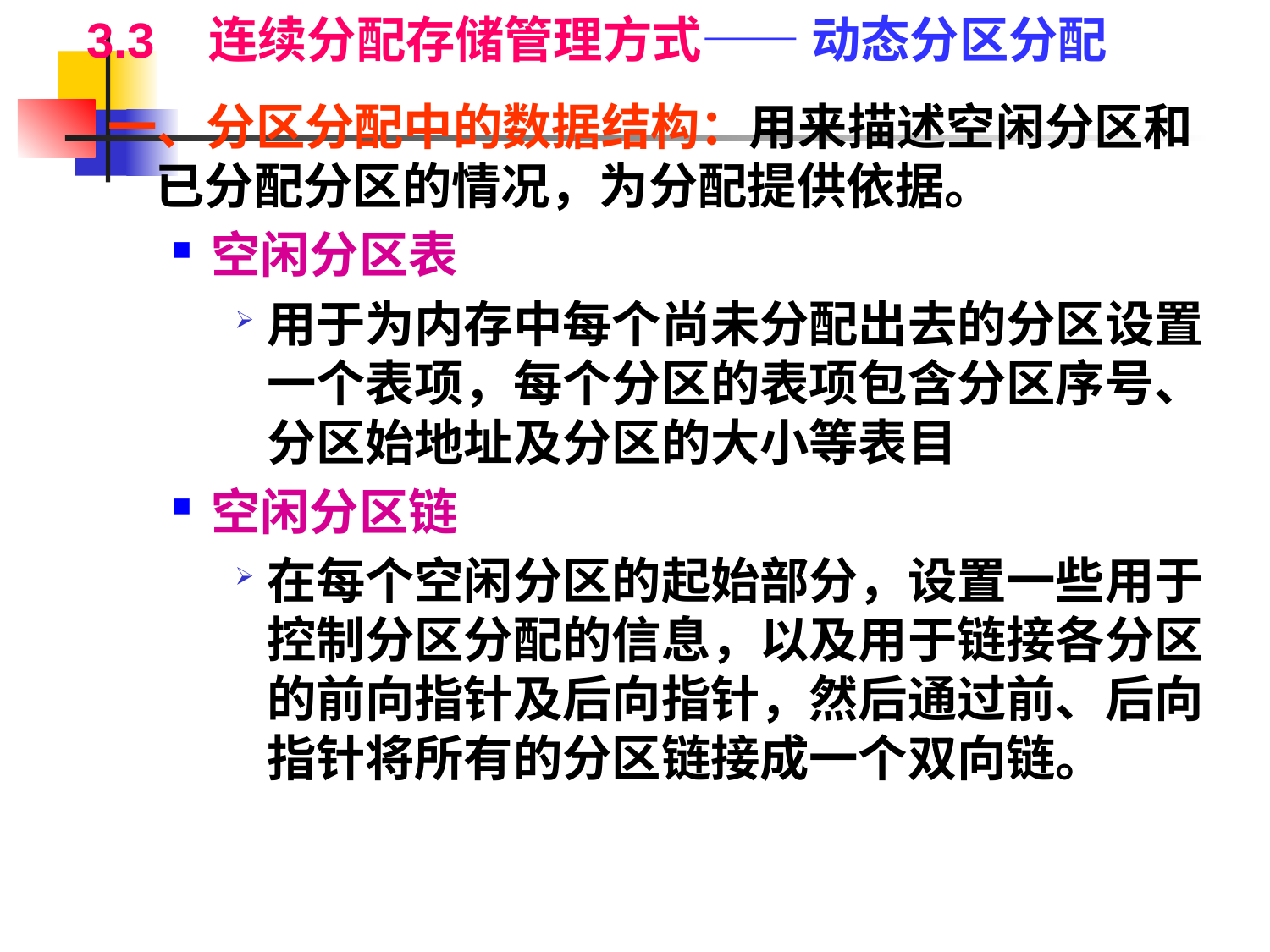

3.3   连续分配存储管理方式—— 动态分区分配
一、分区分配中的数据结构：用来描述空闲分区和已分配分区的情况，为分配提供依据。
空闲分区表
用于为内存中每个尚未分配出去的分区设置一个表项，每个分区的表项包含分区序号、分区始地址及分区的大小等表目
空闲分区链
在每个空闲分区的起始部分，设置一些用于控制分区分配的信息，以及用于链接各分区的前向指针及后向指针，然后通过前、后向指针将所有的分区链接成一个双向链。